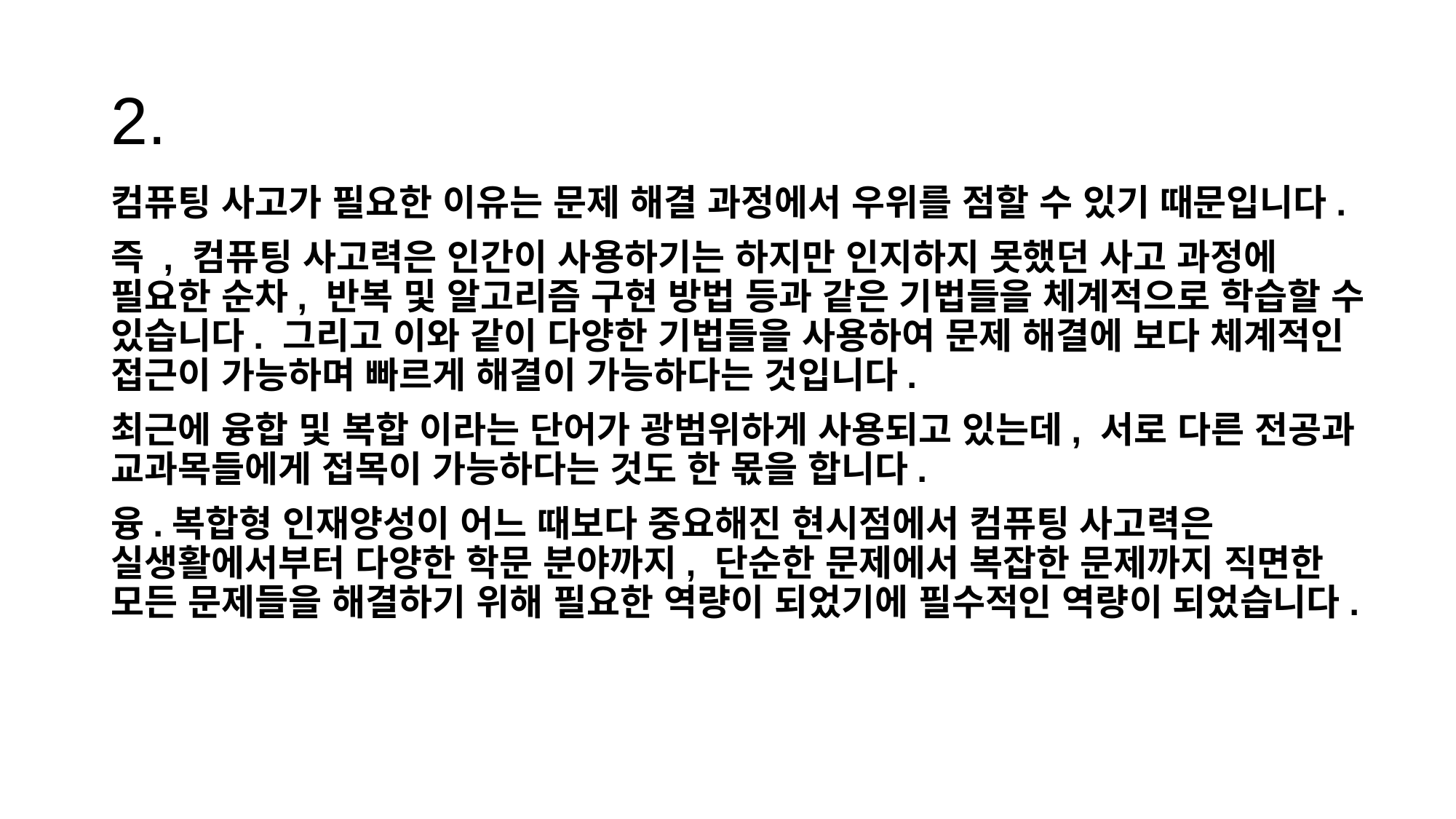

# 2.
컴퓨팅 사고가 필요한 이유는 문제 해결 과정에서 우위를 점할 수 있기 때문입니다.
즉 , 컴퓨팅 사고력은 인간이 사용하기는 하지만 인지하지 못했던 사고 과정에 필요한 순차, 반복 및 알고리즘 구현 방법 등과 같은 기법들을 체계적으로 학습할 수 있습니다. 그리고 이와 같이 다양한 기법들을 사용하여 문제 해결에 보다 체계적인 접근이 가능하며 빠르게 해결이 가능하다는 것입니다.
최근에 융합 및 복합 이라는 단어가 광범위하게 사용되고 있는데, 서로 다른 전공과 교과목들에게 접목이 가능하다는 것도 한 몫을 합니다.
융.복합형 인재양성이 어느 때보다 중요해진 현시점에서 컴퓨팅 사고력은 실생활에서부터 다양한 학문 분야까지, 단순한 문제에서 복잡한 문제까지 직면한 모든 문제들을 해결하기 위해 필요한 역량이 되었기에 필수적인 역량이 되었습니다.